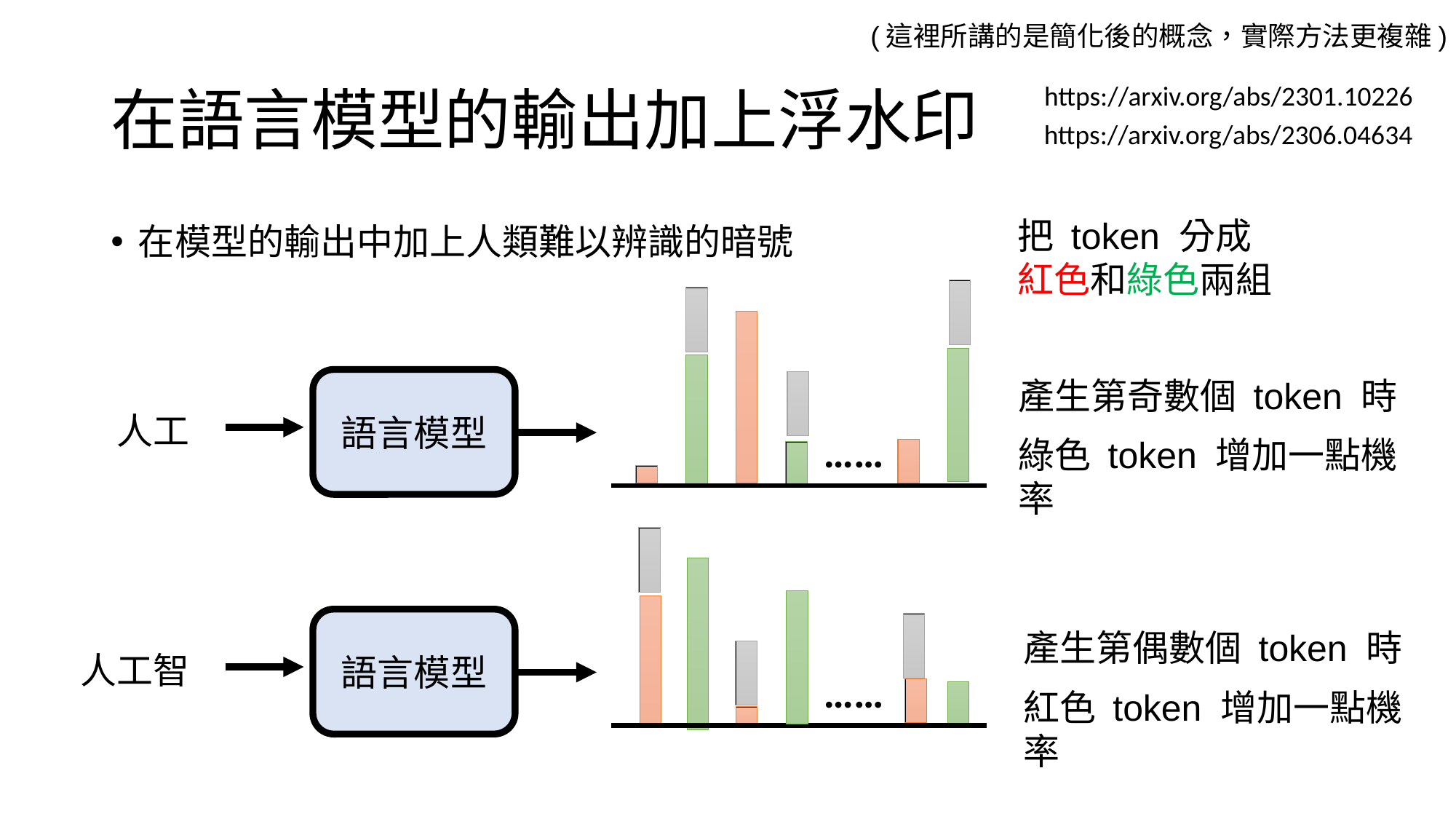

(這裡所講的是簡化後的概念，實際方法更複雜)
# 在語言模型的輸出加上浮水印
https://arxiv.org/abs/2301.10226
https://arxiv.org/abs/2306.04634
把 token 分成
紅色和綠色兩組
在模型的輸出中加上人類難以辨識的暗號

產生第奇數個 token 時
語言模型

人工
……
綠色 token 增加一點機率

語言模型

產生第偶數個 token 時

人工智
……

紅色 token 增加一點機率